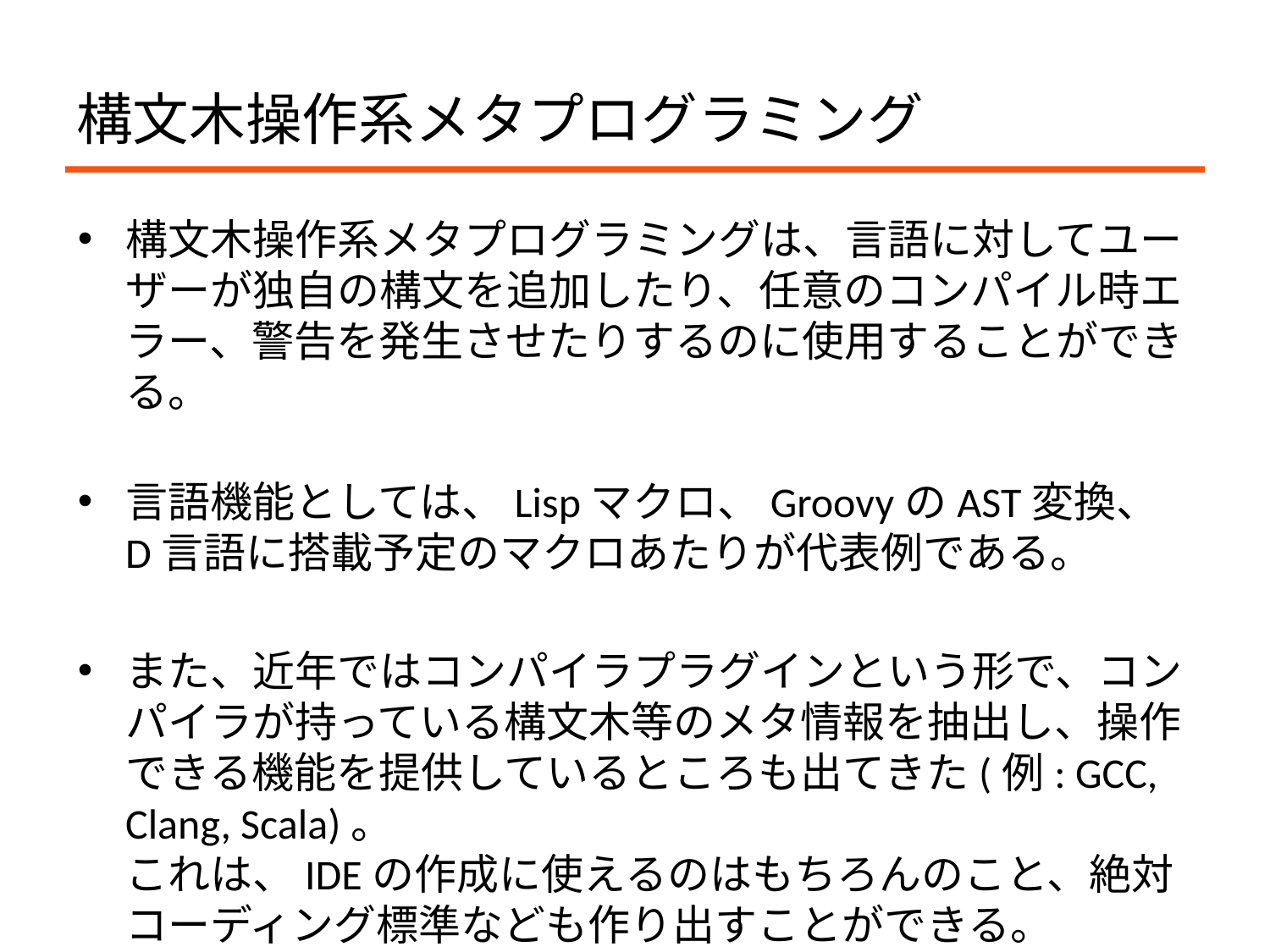

# 構文木操作系メタプログラミング
構文木操作系メタプログラミングは、言語に対してユーザーが独自の構文を追加したり、任意のコンパイル時エラー、警告を発生させたりするのに使用することができる。
言語機能としては、Lispマクロ、GroovyのAST変換、D言語に搭載予定のマクロあたりが代表例である。

また、近年ではコンパイラプラグインという形で、コンパイラが持っている構文木等のメタ情報を抽出し、操作できる機能を提供しているところも出てきた(例: GCC, Clang, Scala)。
これは、IDEの作成に使えるのはもちろんのこと、絶対コーディング標準なども作り出すことができる。